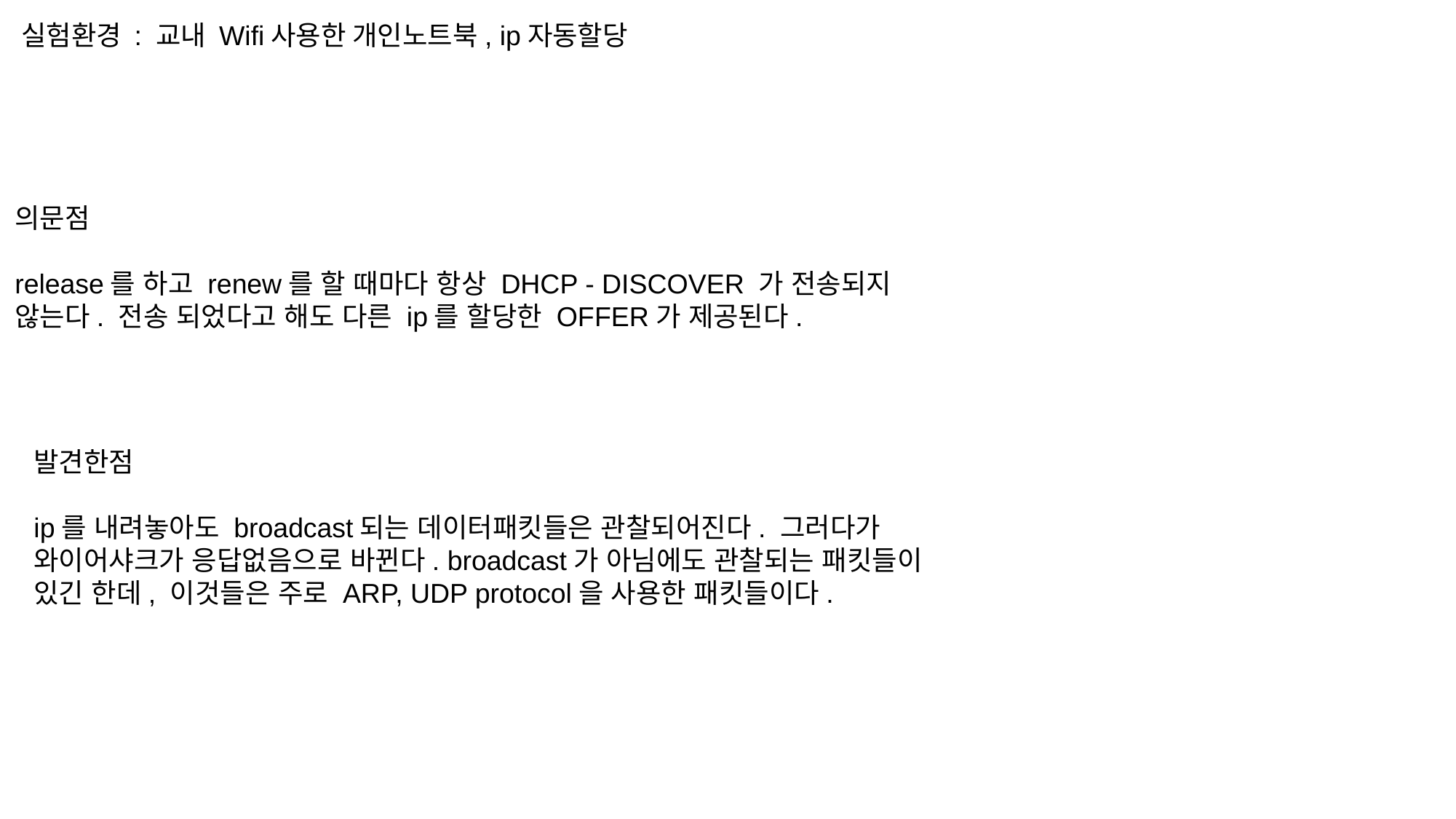

실험환경 : 교내 Wifi사용한 개인노트북, ip자동할당
의문점

release를 하고 renew를 할 때마다 항상 DHCP - DISCOVER 가 전송되지 않는다. 전송 되었다고 해도 다른 ip를 할당한 OFFER가 제공된다.
발견한점

ip를 내려놓아도 broadcast되는 데이터패킷들은 관찰되어진다. 그러다가 와이어샤크가 응답없음으로 바뀐다. broadcast가 아님에도 관찰되는 패킷들이 있긴 한데, 이것들은 주로 ARP, UDP protocol을 사용한 패킷들이다.